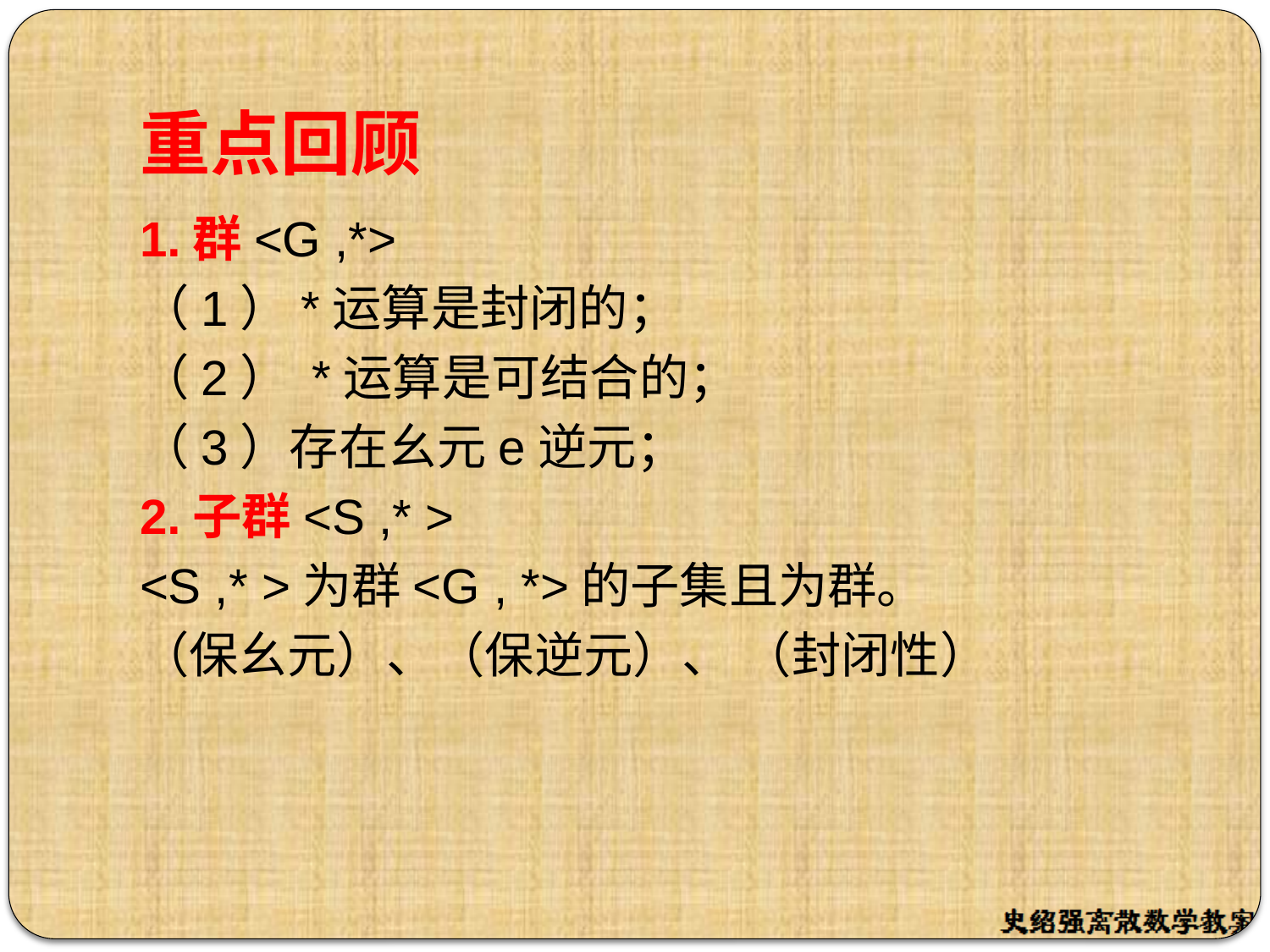

# 重点回顾
1.群<G ,*>
（1）*运算是封闭的；
（2） *运算是可结合的；
（3）存在幺元e逆元；
2.子群<S ,* >
<S ,* >为群<G , *>的子集且为群。
（保幺元）、（保逆元）、 （封闭性）